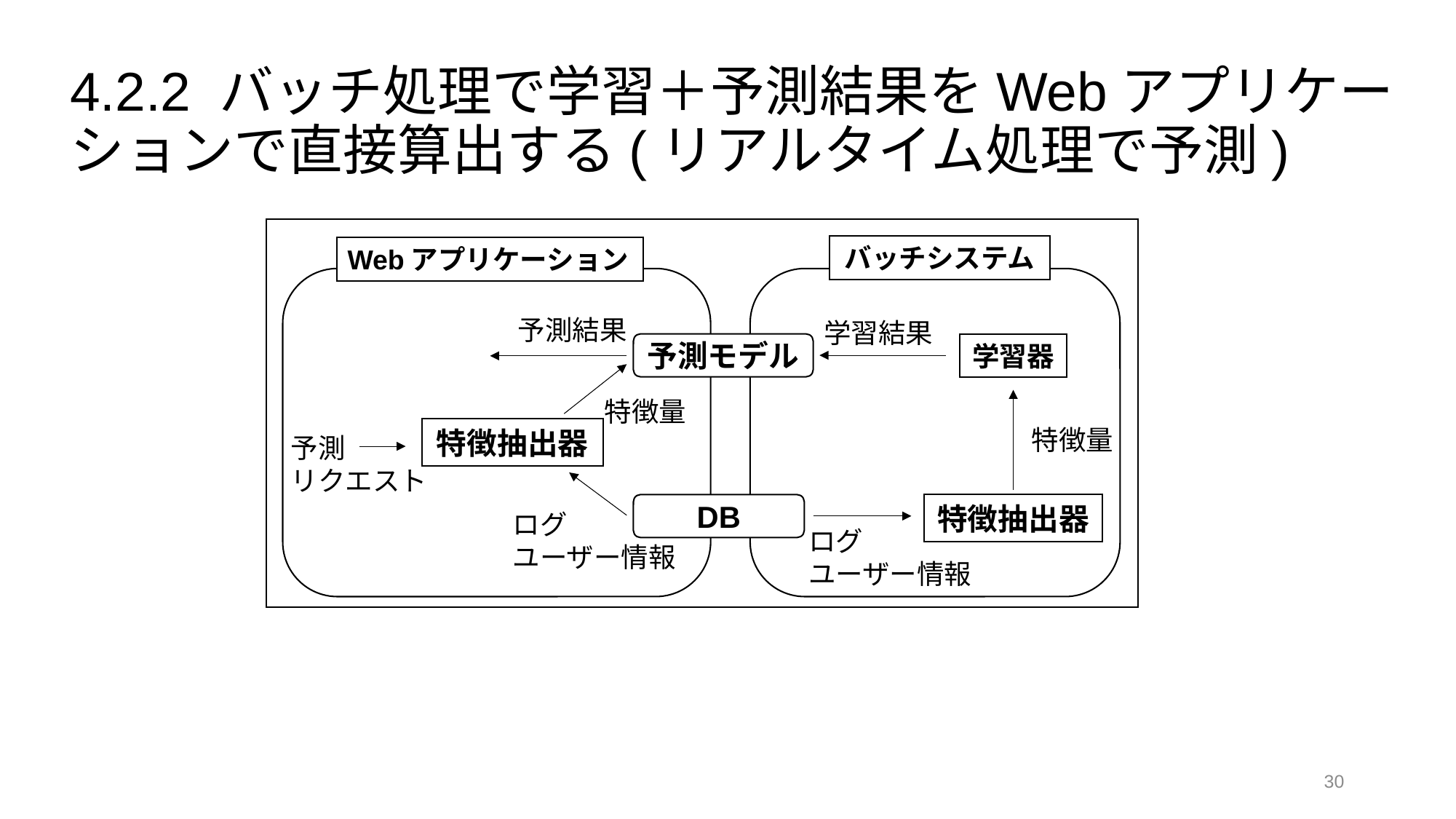

# 4.2.2 バッチ処理で学習＋予測結果をWebアプリケーションで直接算出する(リアルタイム処理で予測)

バッチシステム
Webアプリケーション

予測結果
学習結果
予測モデル
学習器
特徴量
特徴量
特徴抽出器
予測
リクエスト
DB
特徴抽出器
ログ
ユーザー情報
ログ
ユーザー情報
30